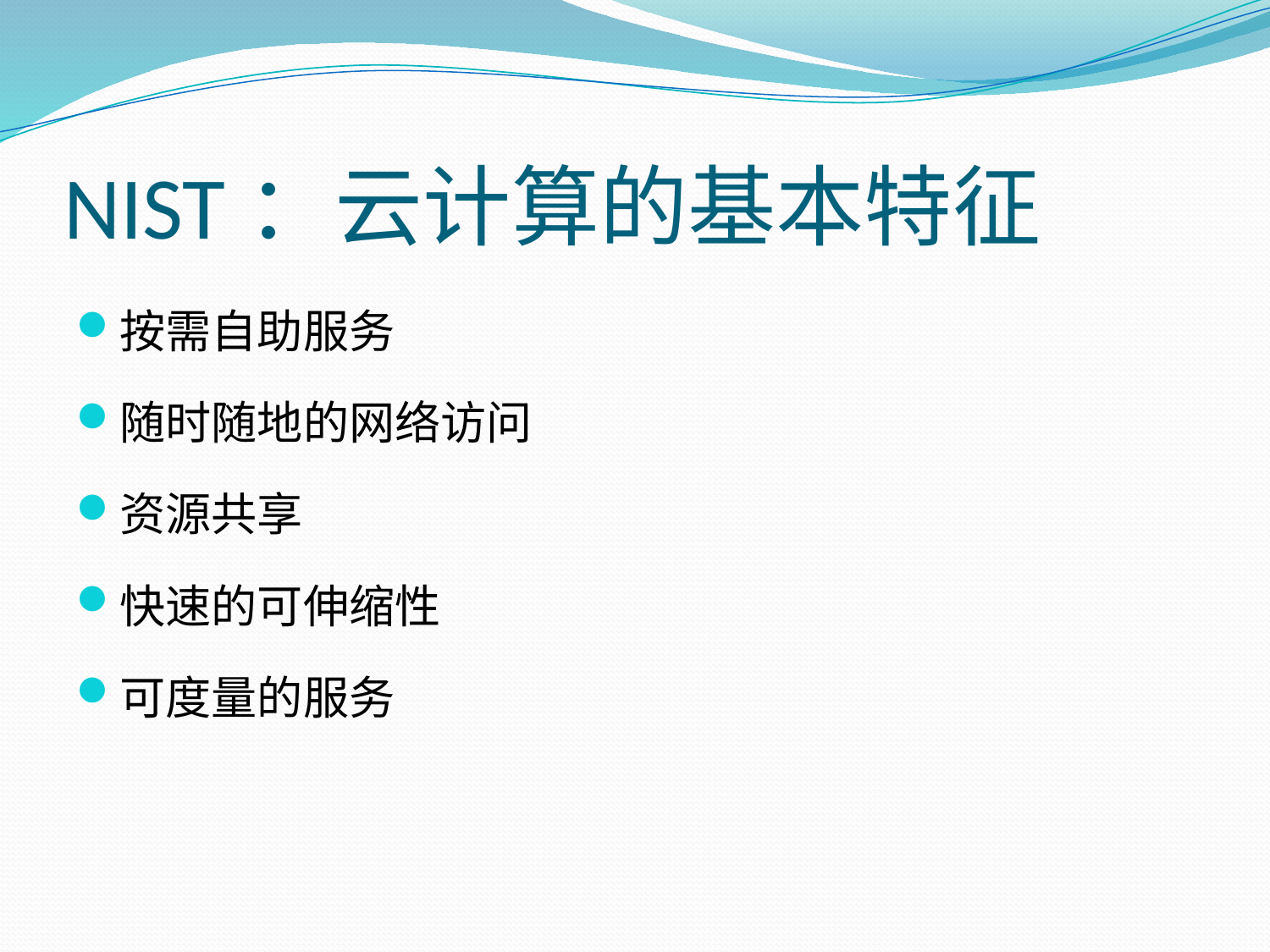

# NIST：云计算的基本特征
按需自助服务
随时随地的网络访问
资源共享
快速的可伸缩性
可度量的服务